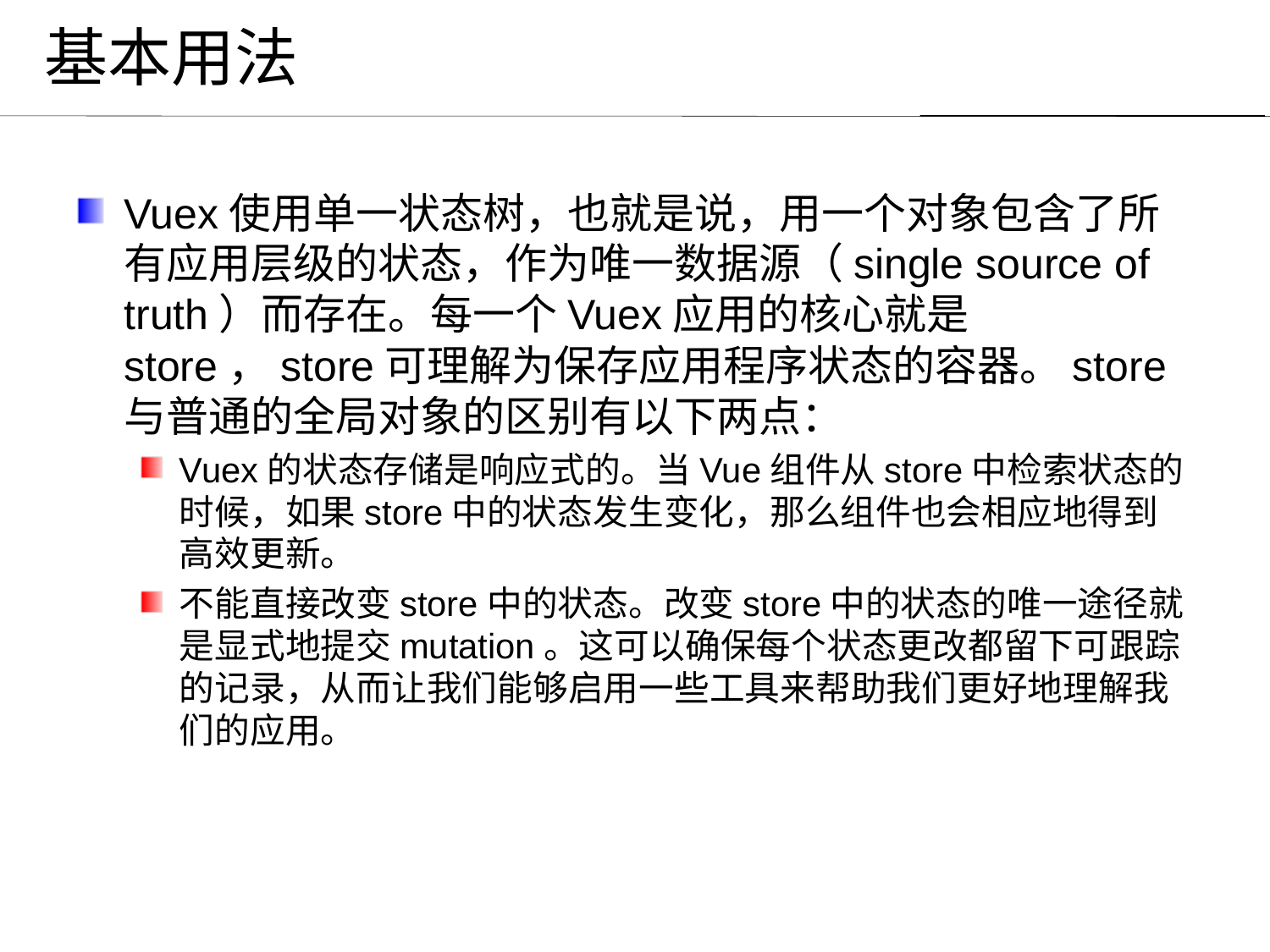

# 基本用法
Vuex使用单一状态树，也就是说，用一个对象包含了所有应用层级的状态，作为唯一数据源（single source of truth）而存在。每一个Vuex应用的核心就是store，store可理解为保存应用程序状态的容器。store与普通的全局对象的区别有以下两点：
Vuex的状态存储是响应式的。当Vue组件从store中检索状态的时候，如果store中的状态发生变化，那么组件也会相应地得到高效更新。
不能直接改变store中的状态。改变store中的状态的唯一途径就是显式地提交mutation。这可以确保每个状态更改都留下可跟踪的记录，从而让我们能够启用一些工具来帮助我们更好地理解我们的应用。